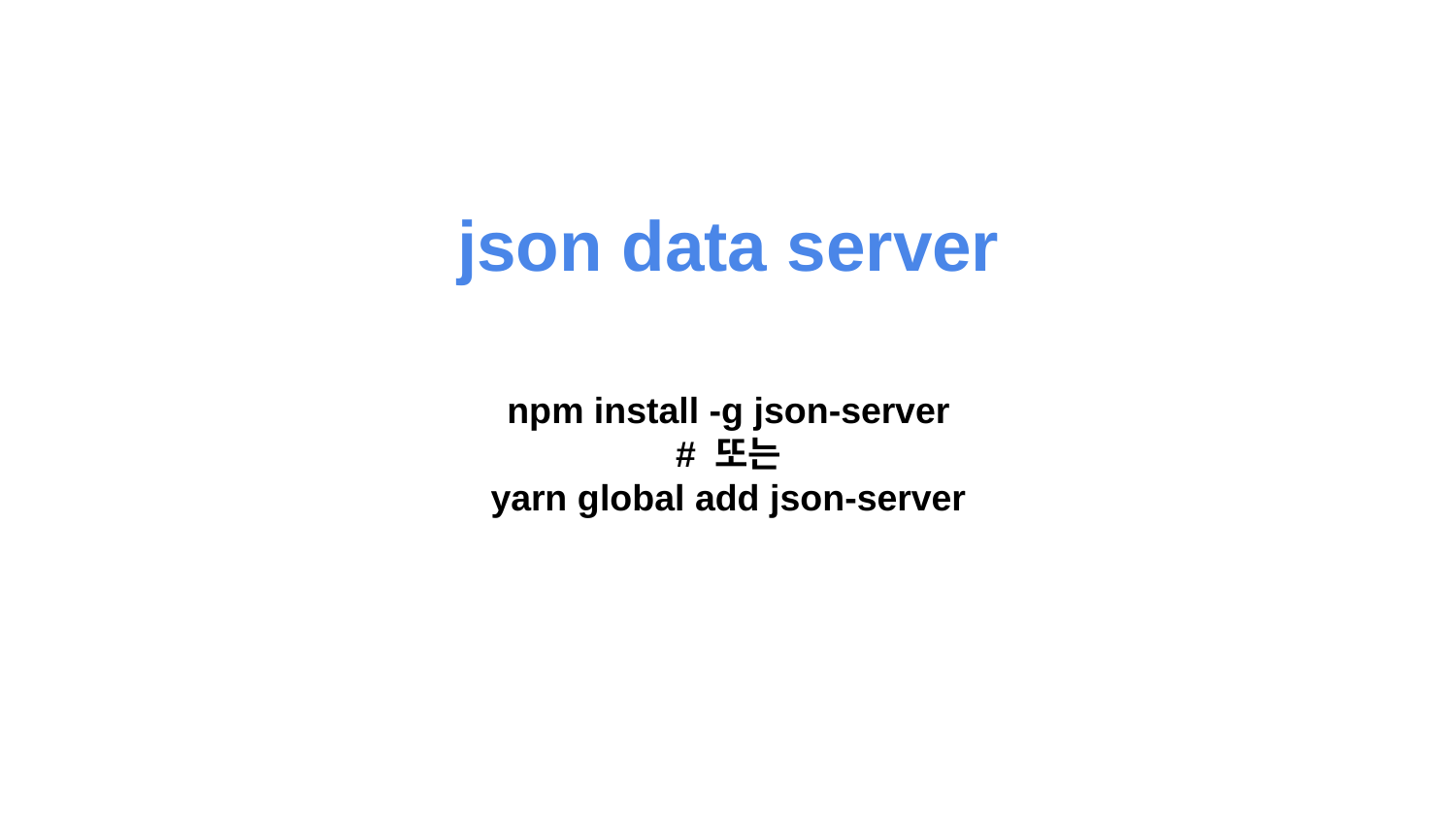

json data server

npm install -g json-server
# 또는
yarn global add json-server